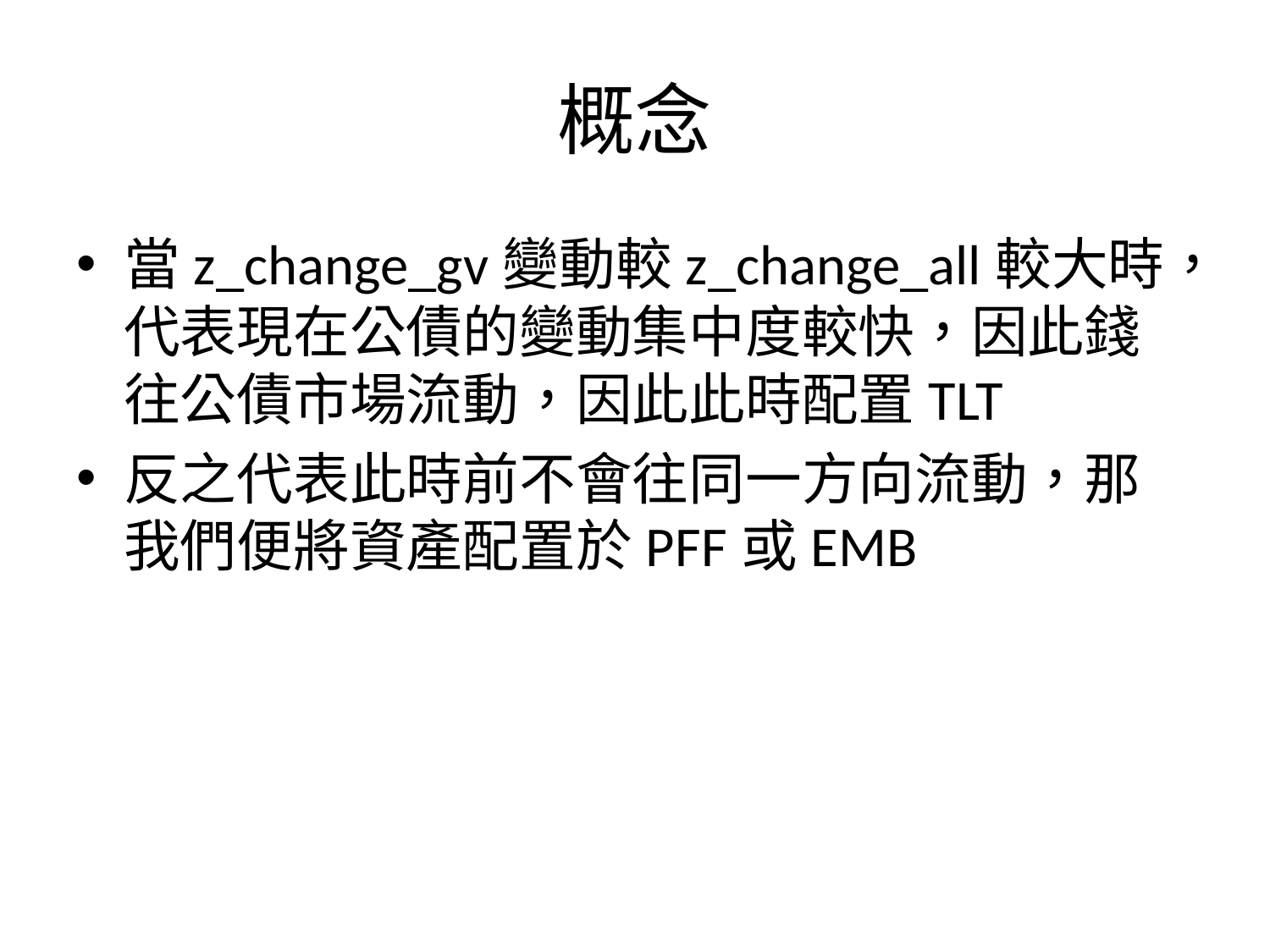

# 概念
當z_change_gv變動較z_change_all較大時，代表現在公債的變動集中度較快，因此錢往公債市場流動，因此此時配置TLT
反之代表此時前不會往同一方向流動，那我們便將資產配置於PFF或EMB